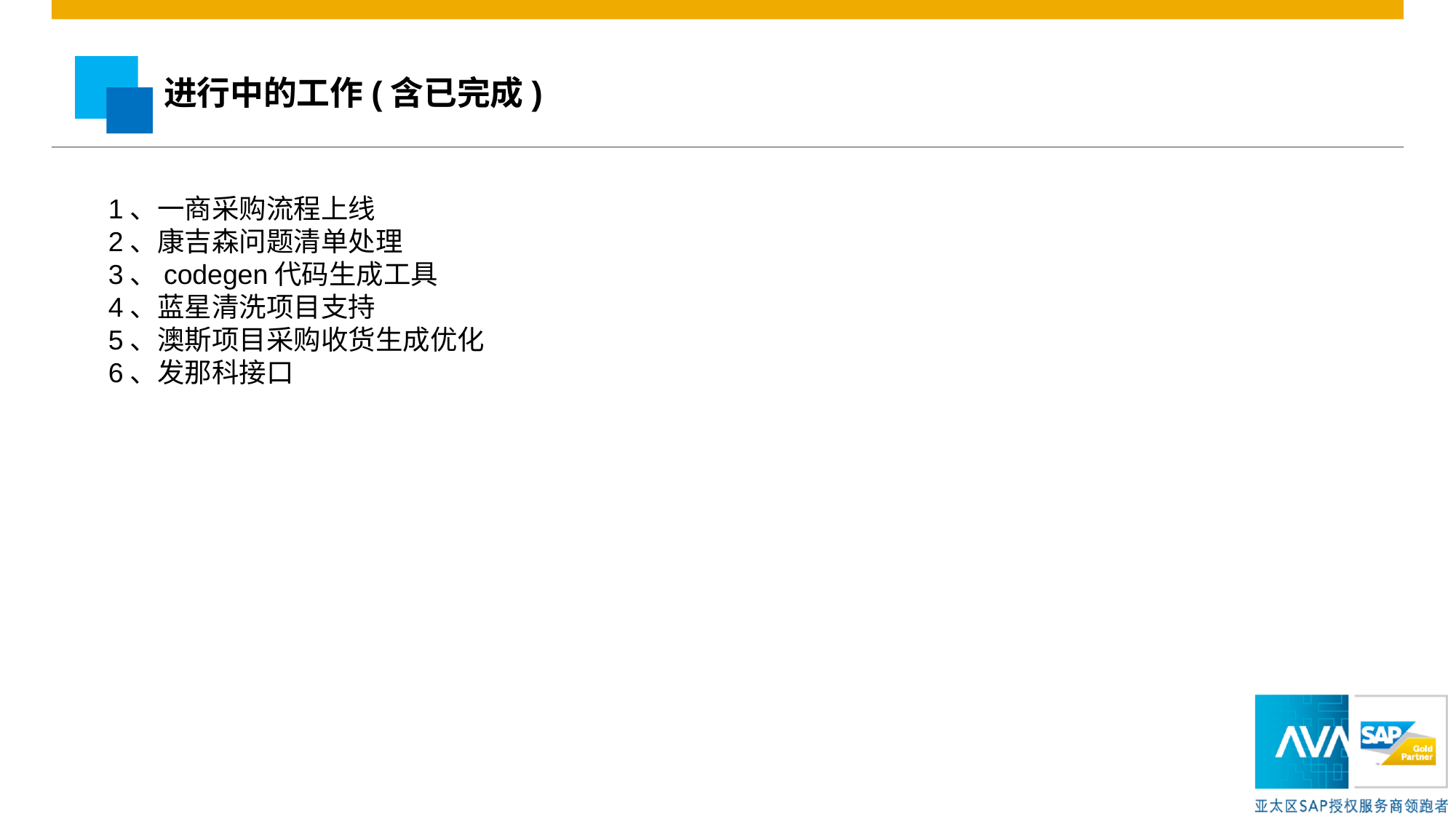

进行中的工作(含已完成)
1、一商采购流程上线
2、康吉森问题清单处理
3、codegen代码生成工具
4、蓝星清洗项目支持
5、澳斯项目采购收货生成优化
6、发那科接口